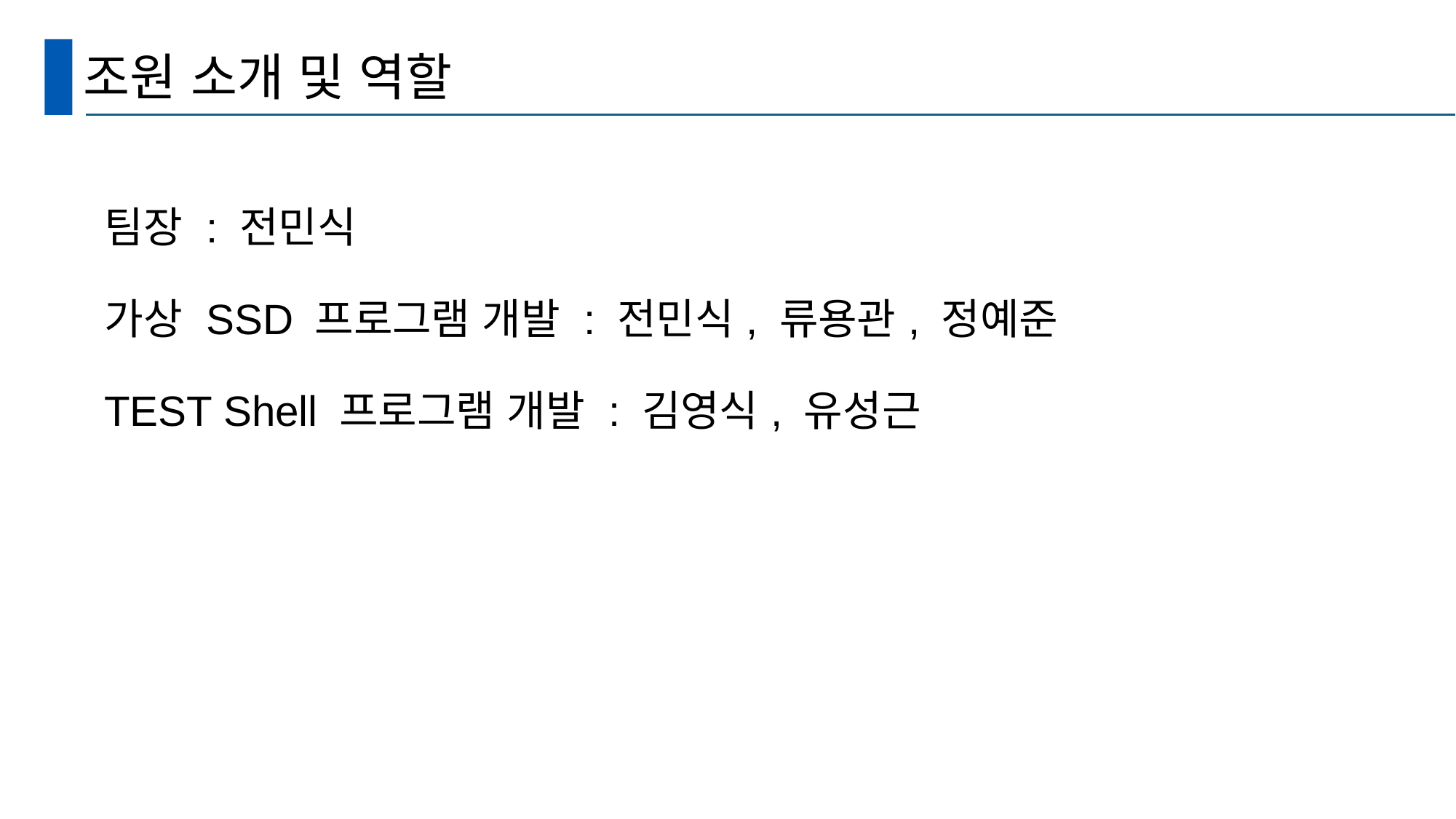

# 조원 소개 및 역할
팀장 : 전민식
가상 SSD 프로그램 개발 : 전민식, 류용관, 정예준
TEST Shell 프로그램 개발 : 김영식, 유성근